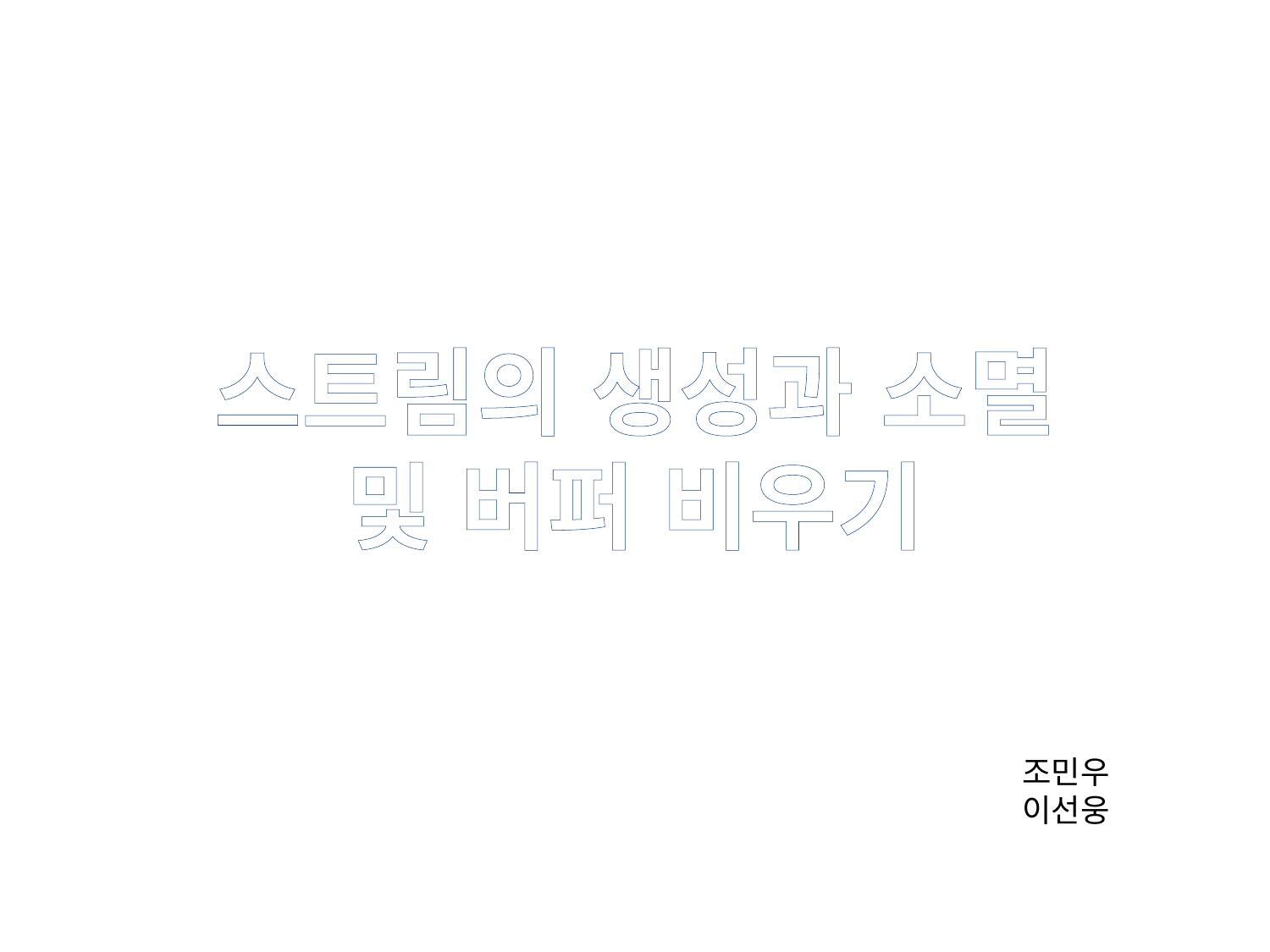

스트림의 생성과 소멸
및 버퍼 비우기
조민우
이선웅